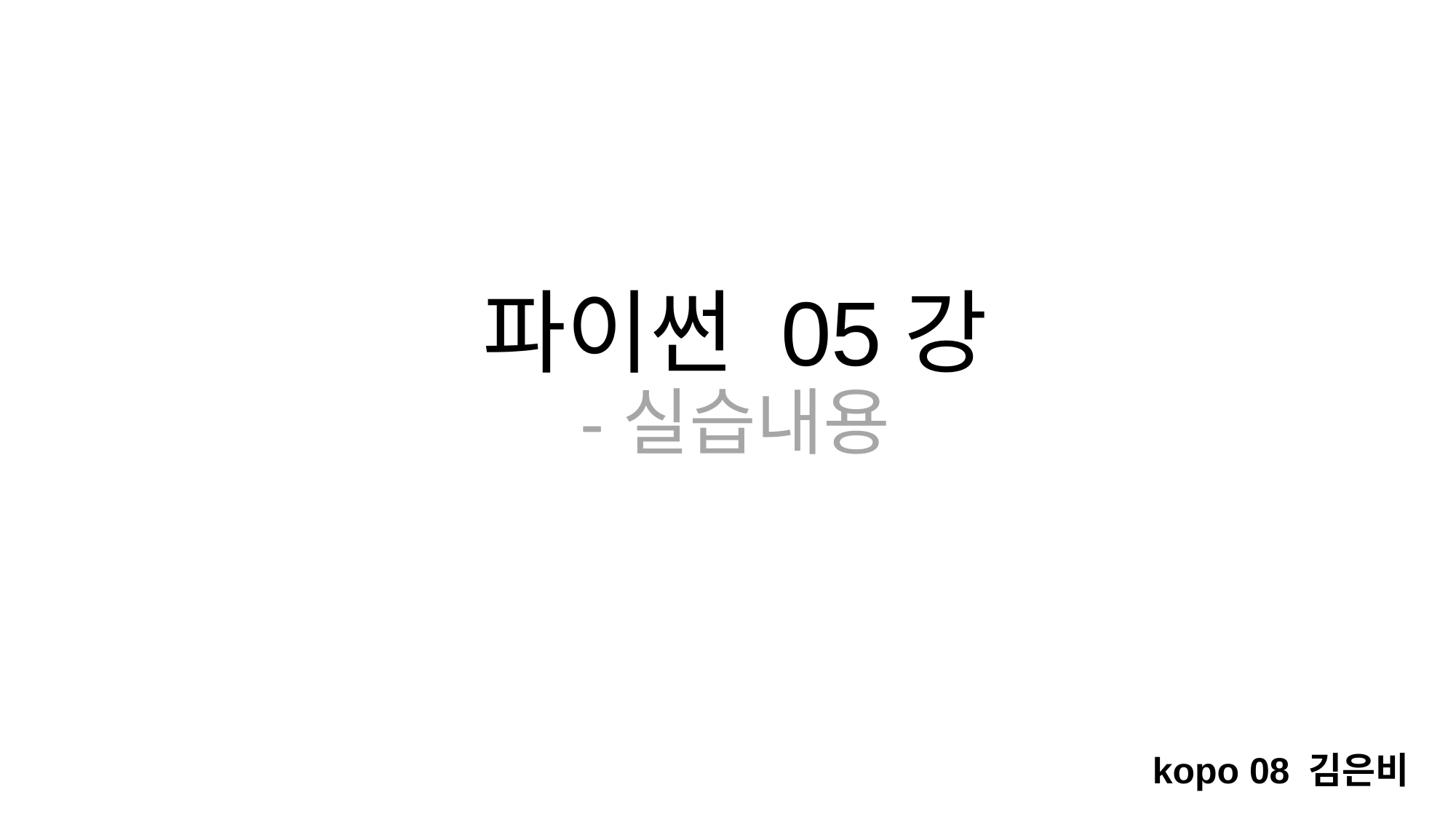

# 파이썬 05강 -실습내용
kopo 08 김은비